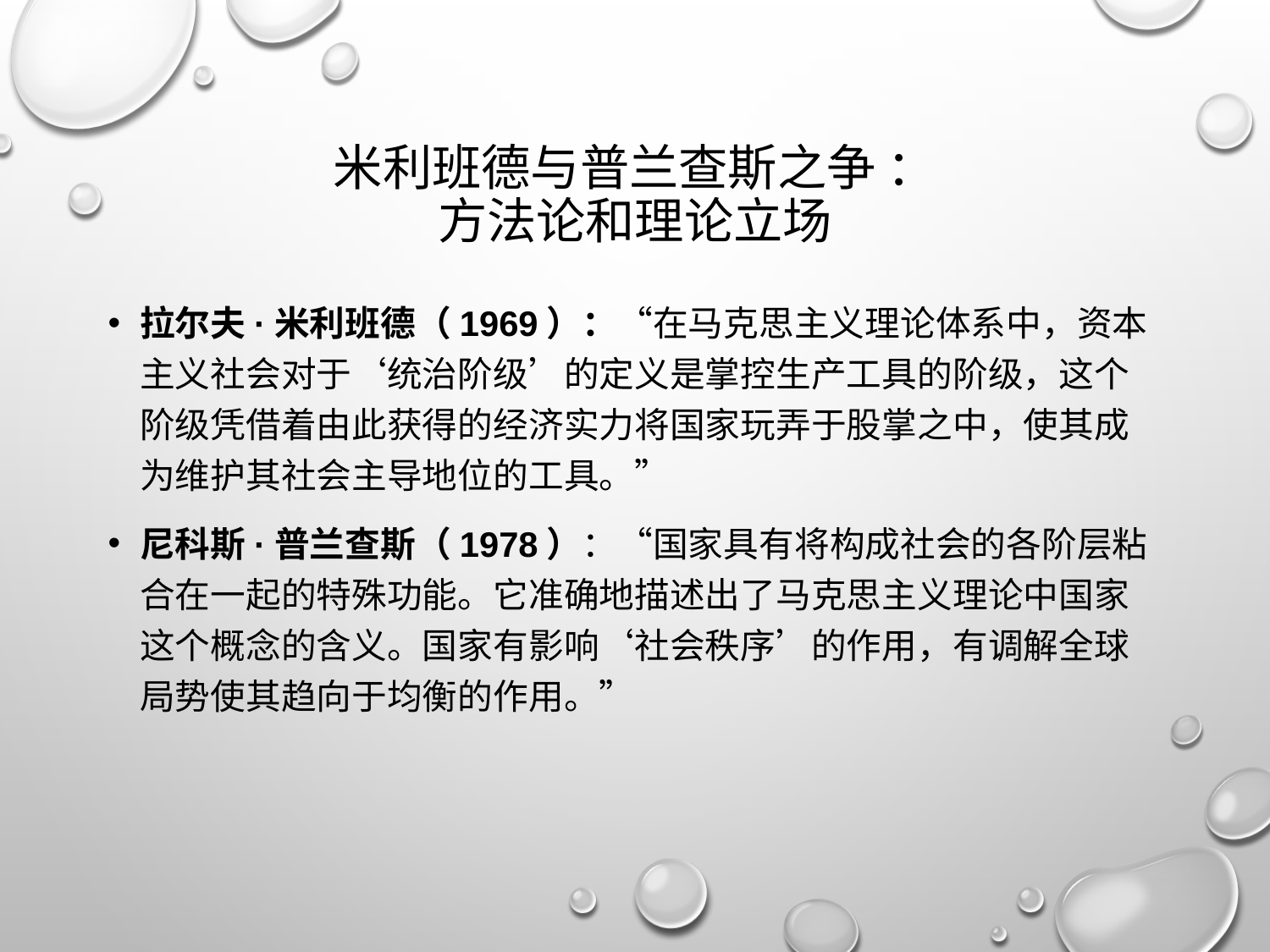

# 米利班德与普兰查斯之争 ： 方法论和理论立场
拉尔夫·米利班德（1969）：“在马克思主义理论体系中，资本主义社会对于‘统治阶级’的定义是掌控生产工具的阶级，这个阶级凭借着由此获得的经济实力将国家玩弄于股掌之中，使其成为维护其社会主导地位的工具。”
尼科斯·普兰查斯（1978）：“国家具有将构成社会的各阶层粘合在一起的特殊功能。它准确地描述出了马克思主义理论中国家这个概念的含义。国家有影响‘社会秩序’的作用，有调解全球局势使其趋向于均衡的作用。”